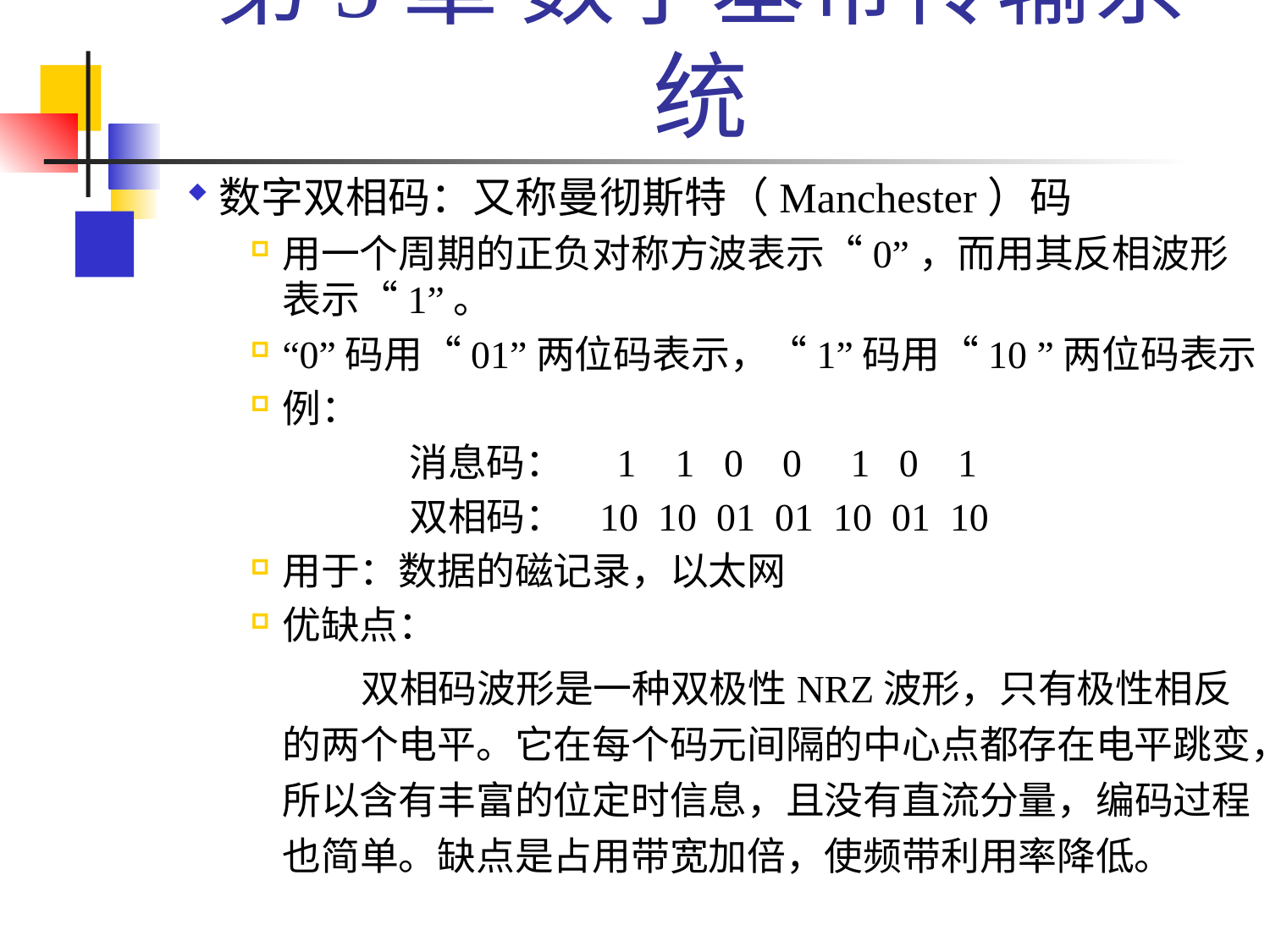

# 第5章 数字基带传输系统
数字双相码：又称曼彻斯特（Manchester）码
用一个周期的正负对称方波表示“0”，而用其反相波形表示“1”。
“0”码用“01”两位码表示，“1”码用“10 ”两位码表示
例：
		消息码：     1    1   0    0     1   0    1
		双相码：   10  10  01  01  10  01  10
用于：数据的磁记录，以太网
优缺点：
	        双相码波形是一种双极性NRZ波形，只有极性相反的两个电平。它在每个码元间隔的中心点都存在电平跳变，所以含有丰富的位定时信息，且没有直流分量，编码过程也简单。缺点是占用带宽加倍，使频带利用率降低。
28